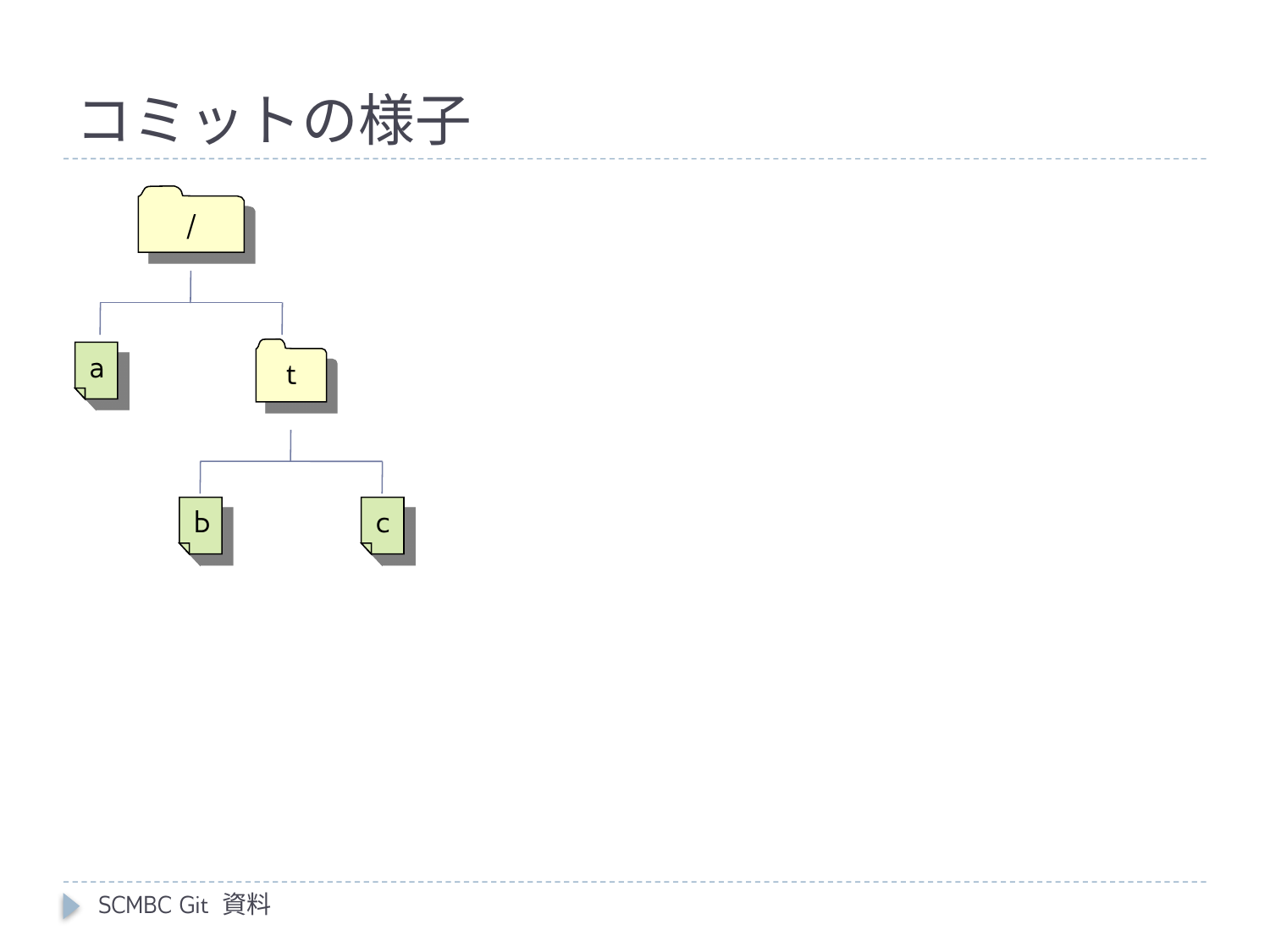

# コミットの様子
/
t
a
b
c
SCMBC Git 資料